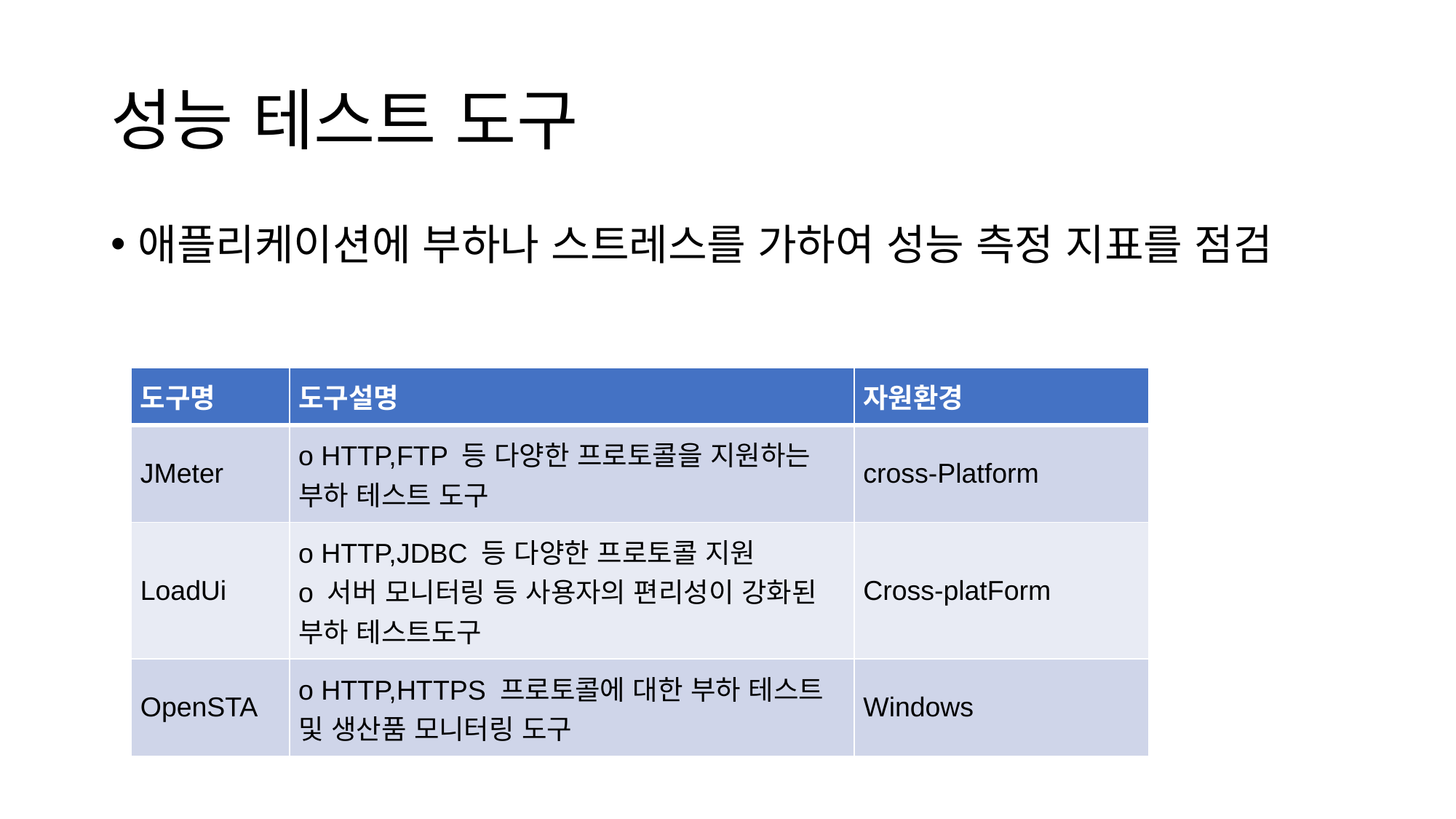

# 성능 테스트 도구
애플리케이션에 부하나 스트레스를 가하여 성능 측정 지표를 점검

| 도구명 | 도구설명 | 자원환경 |
| --- | --- | --- |
| JMeter | o HTTP,FTP 등 다양한 프로토콜을 지원하는 부하 테스트 도구 | cross-Platform |
| LoadUi | o HTTP,JDBC 등 다양한 프로토콜 지원  o 서버 모니터링 등 사용자의 편리성이 강화된 부하 테스트도구 | Cross-platForm |
| OpenSTA | o HTTP,HTTPS 프로토콜에 대한 부하 테스트 및 생산품 모니터링 도구 | Windows |